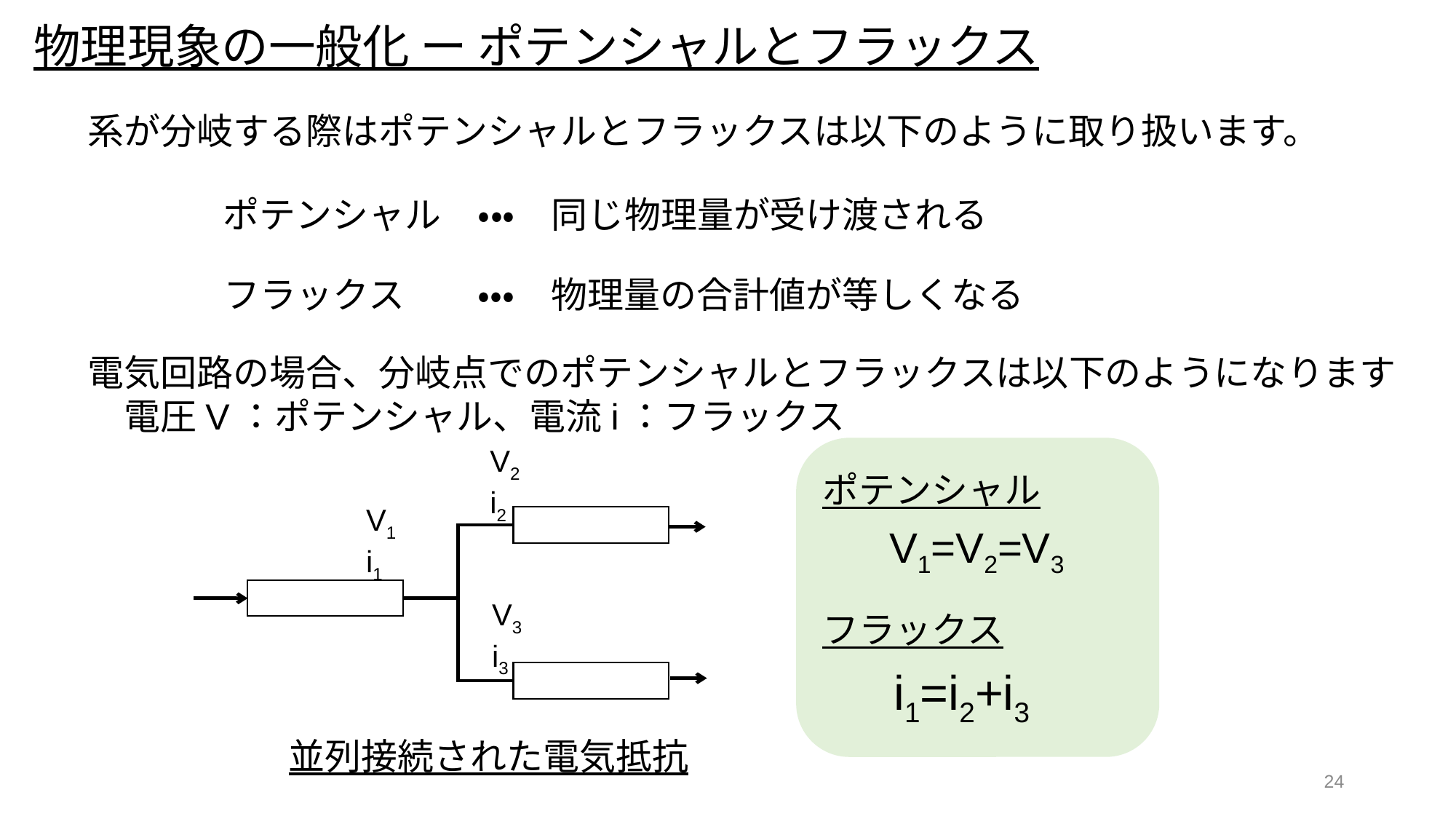

物理現象の一般化 ー ポテンシャルとフラックス
系が分岐する際はポテンシャルとフラックスは以下のように取り扱います。
ポテンシャル　・・・　同じ物理量が受け渡される
フラックス　　・・・　物理量の合計値が等しくなる
電気回路の場合、分岐点でのポテンシャルとフラックスは以下のようになります
　電圧V：ポテンシャル、電流i：フラックス
V2
i2

ポテンシャル
V1
i1

V1=V2=V3
V3
i3
フラックス
i1=i2+i3
並列接続された電気抵抗
24